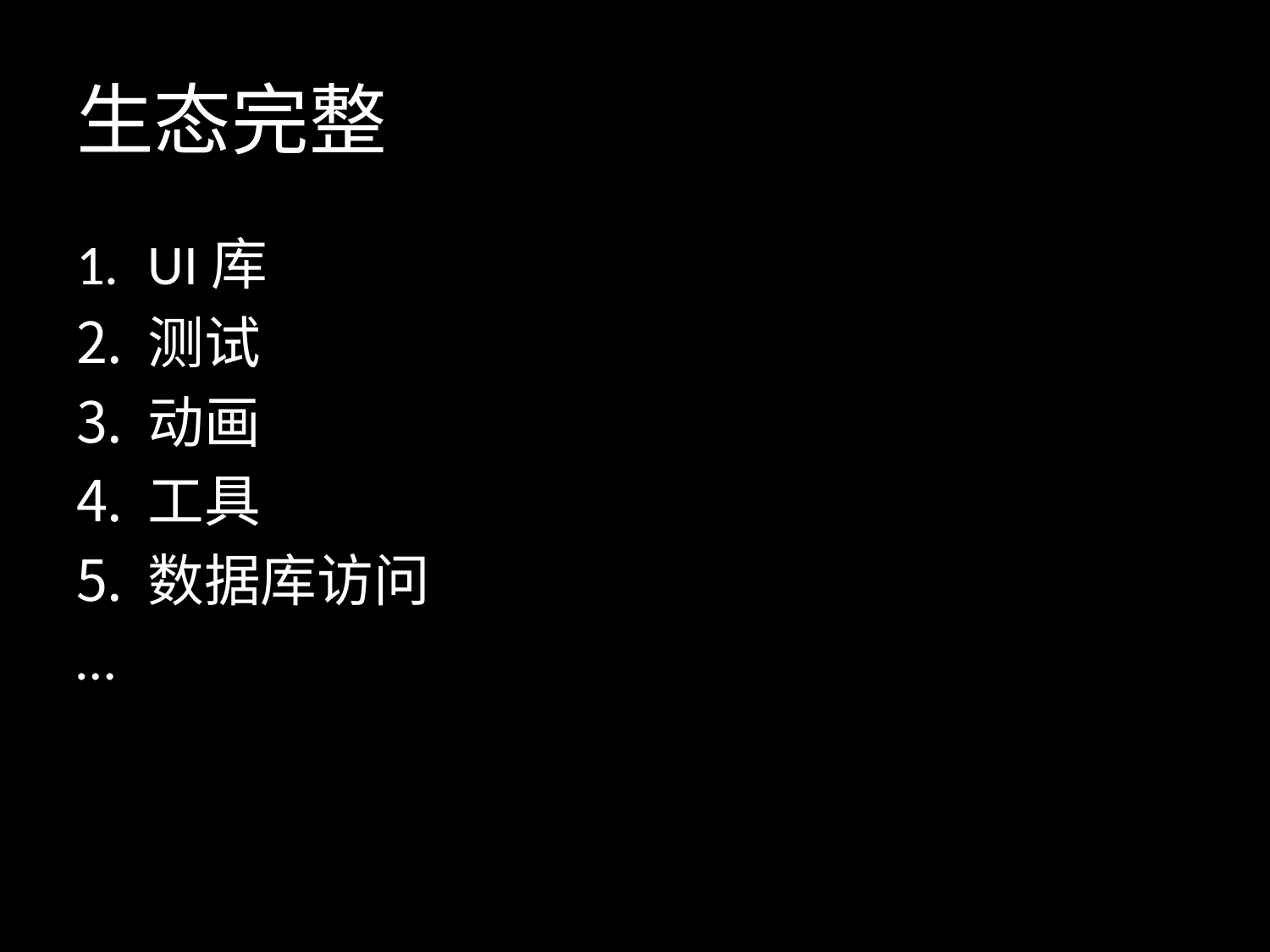

# 生态完整
UI库
测试
动画
工具
数据库访问
…